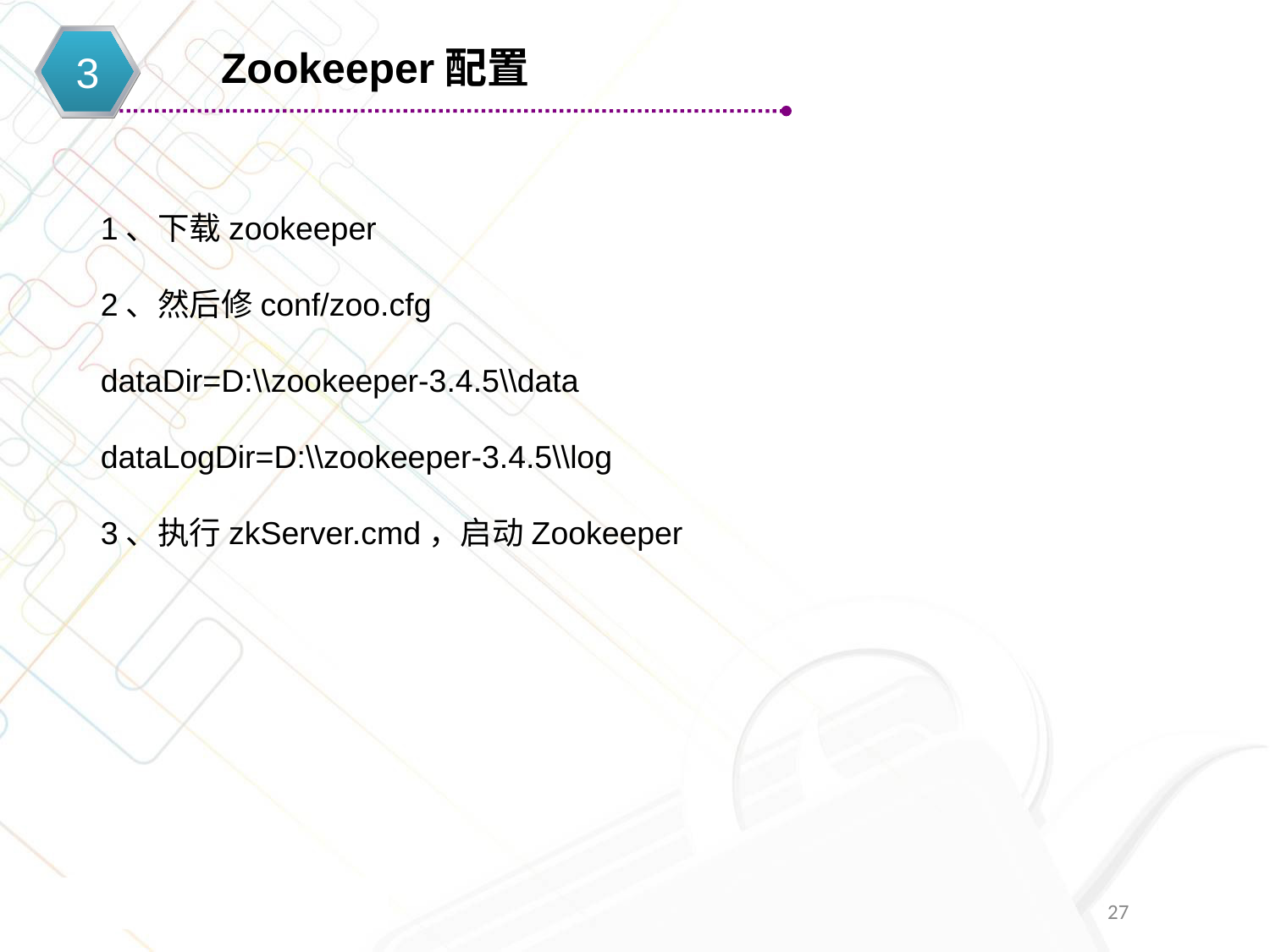

Zookeeper配置
3

1、下载zookeeper

2、然后修conf/zoo.cfg

dataDir=D:\\zookeeper-3.4.5\\data

dataLogDir=D:\\zookeeper-3.4.5\\log

3、执行zkServer.cmd，启动Zookeeper
27